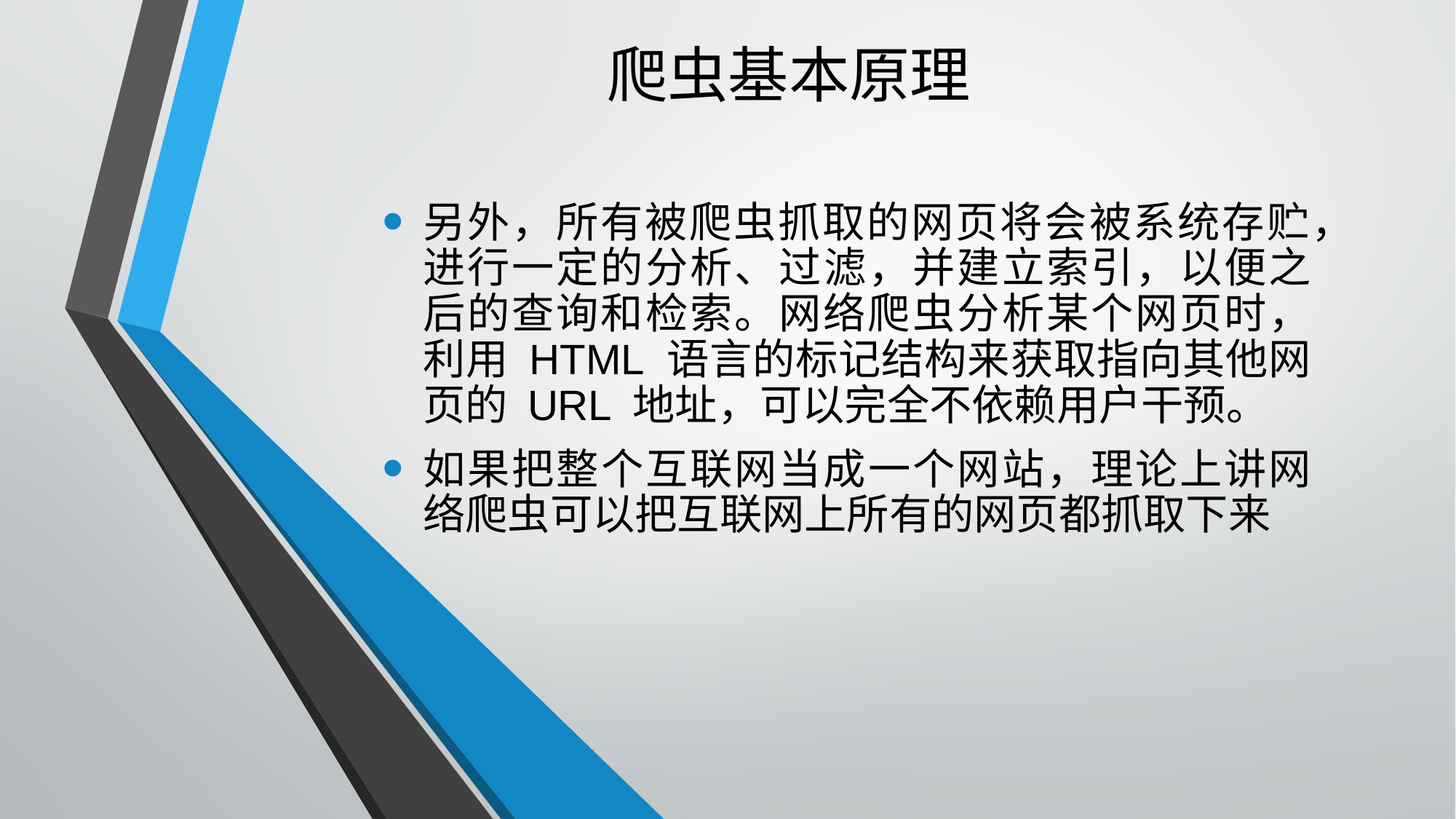

爬虫基本原理
另外，所有被爬虫抓取的网页将会被系统存贮，进行一定的分析、过滤，并建立索引，以便之后的查询和检索。网络爬虫分析某个网页时，利用 HTML 语言的标记结构来获取指向其他网页的 URL 地址，可以完全不依赖用户干预。
如果把整个互联网当成一个网站，理论上讲网络爬虫可以把互联网上所有的网页都抓取下来